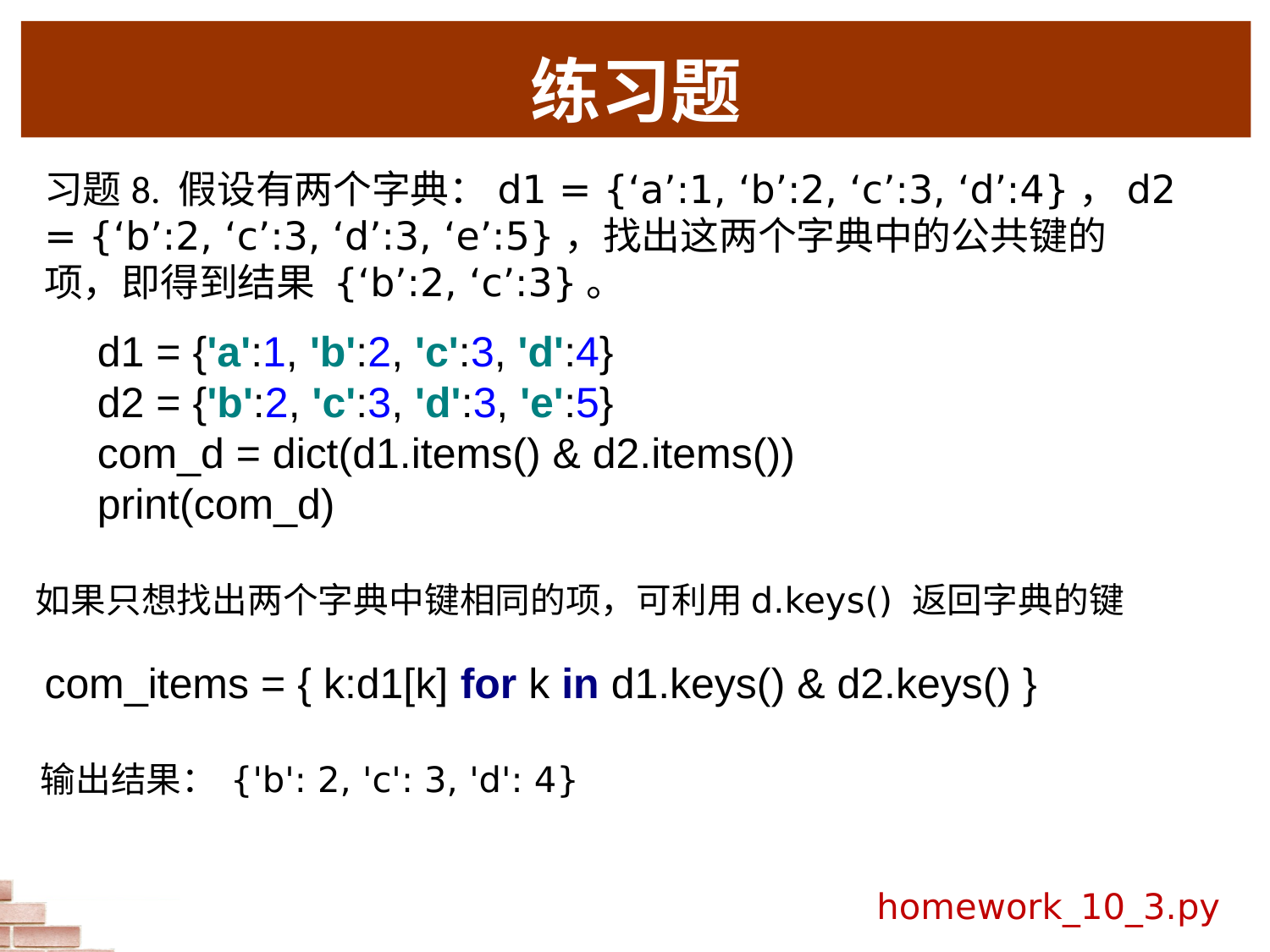

# 练习题
习题8. 假设有两个字典：d1 = {‘a’:1, ‘b’:2, ‘c’:3, ‘d’:4}，d2 = {‘b’:2, ‘c’:3, ‘d’:3, ‘e’:5}，找出这两个字典中的公共键的项，即得到结果 {‘b’:2, ‘c’:3}。
d1 = {'a':1, 'b':2, 'c':3, 'd':4}
d2 = {'b':2, 'c':3, 'd':3, 'e':5}
com_d = dict(d1.items() & d2.items())
print(com_d)
如果只想找出两个字典中键相同的项，可利用d.keys() 返回字典的键
com_items = { k:d1[k] for k in d1.keys() & d2.keys() }
输出结果：
{'b': 2, 'c': 3, 'd': 4}
homework_10_3.py